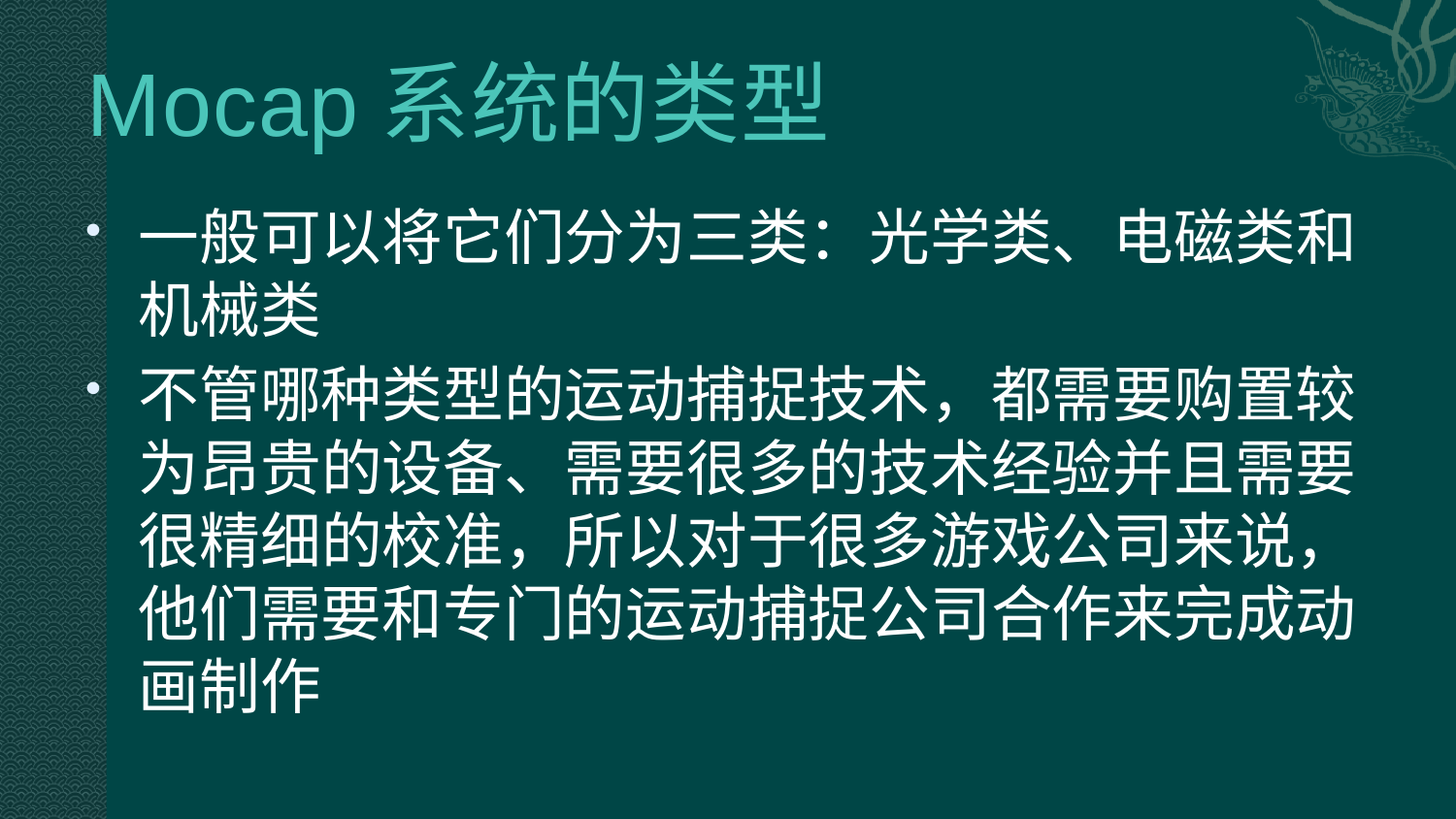

# Mocap系统的类型
一般可以将它们分为三类：光学类、电磁类和机械类
不管哪种类型的运动捕捉技术，都需要购置较为昂贵的设备、需要很多的技术经验并且需要很精细的校准，所以对于很多游戏公司来说，他们需要和专门的运动捕捉公司合作来完成动画制作